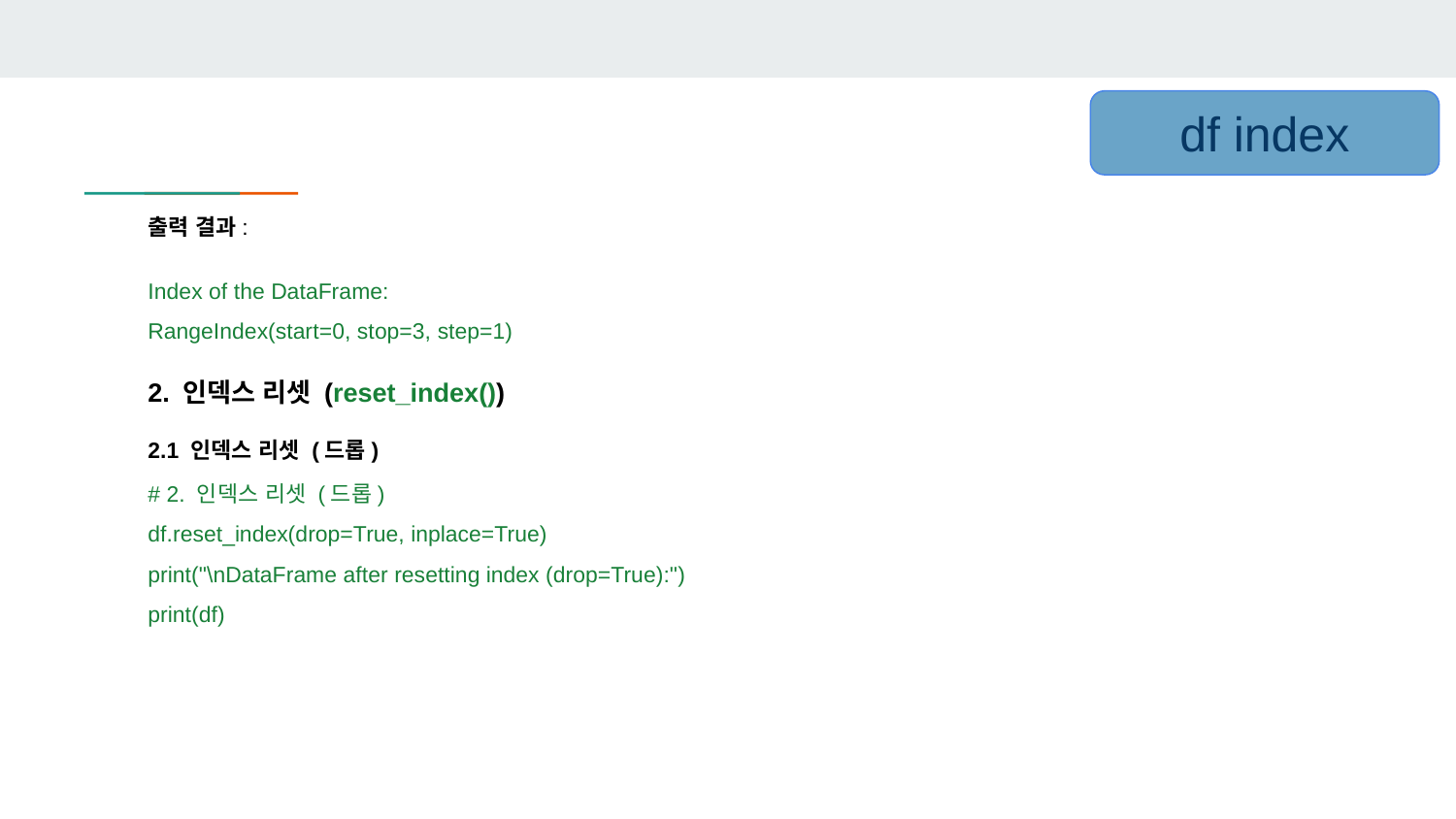

df index
출력 결과:
Index of the DataFrame:
RangeIndex(start=0, stop=3, step=1)
2. 인덱스 리셋 (reset_index())
2.1 인덱스 리셋 (드롭)
# 2. 인덱스 리셋 (드롭)
df.reset_index(drop=True, inplace=True)
print("\nDataFrame after resetting index (drop=True):")
print(df)